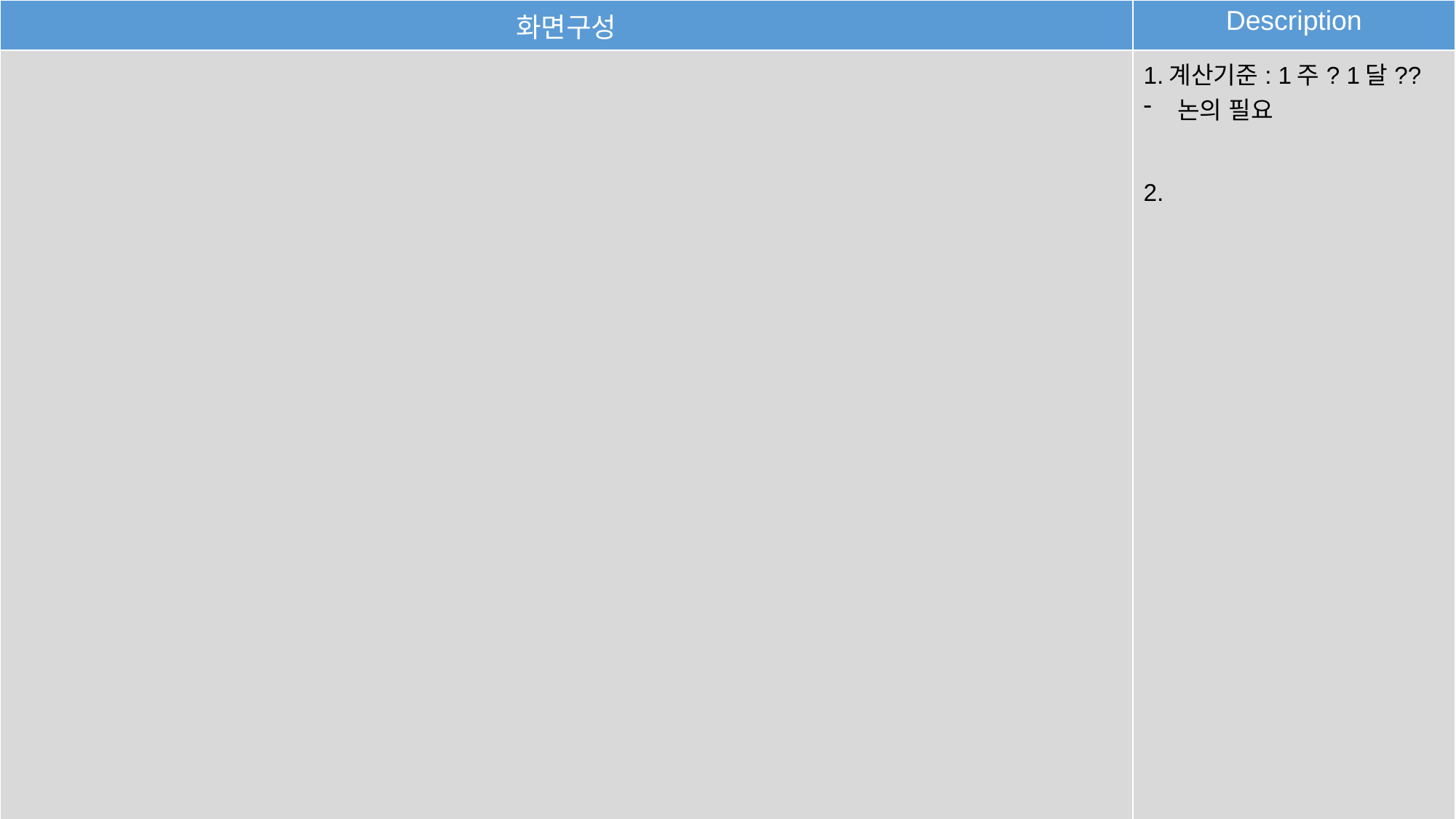

| 화면구성 | Description |
| --- | --- |
|  | 1.계산기준: 1주? 1달?? 논의 필요 2. |